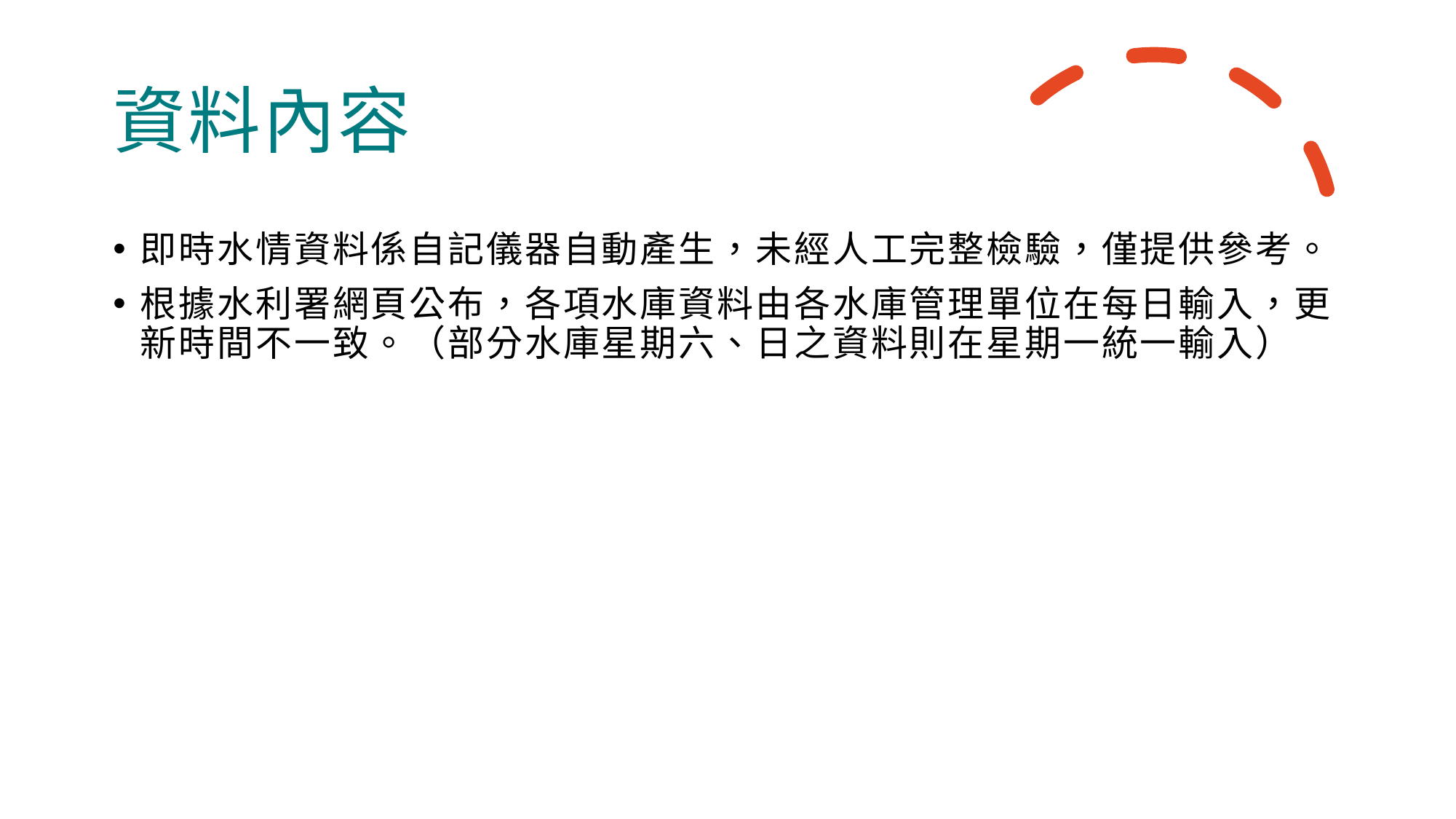

# 資料內容

即時水情資料係自記儀器自動產生，未經人工完整檢驗，僅提供參考。
根據水利署網頁公布，各項水庫資料由各水庫管理單位在每日輸入，更新時間不一致。（部分水庫星期六、日之資料則在星期一統一輸入）